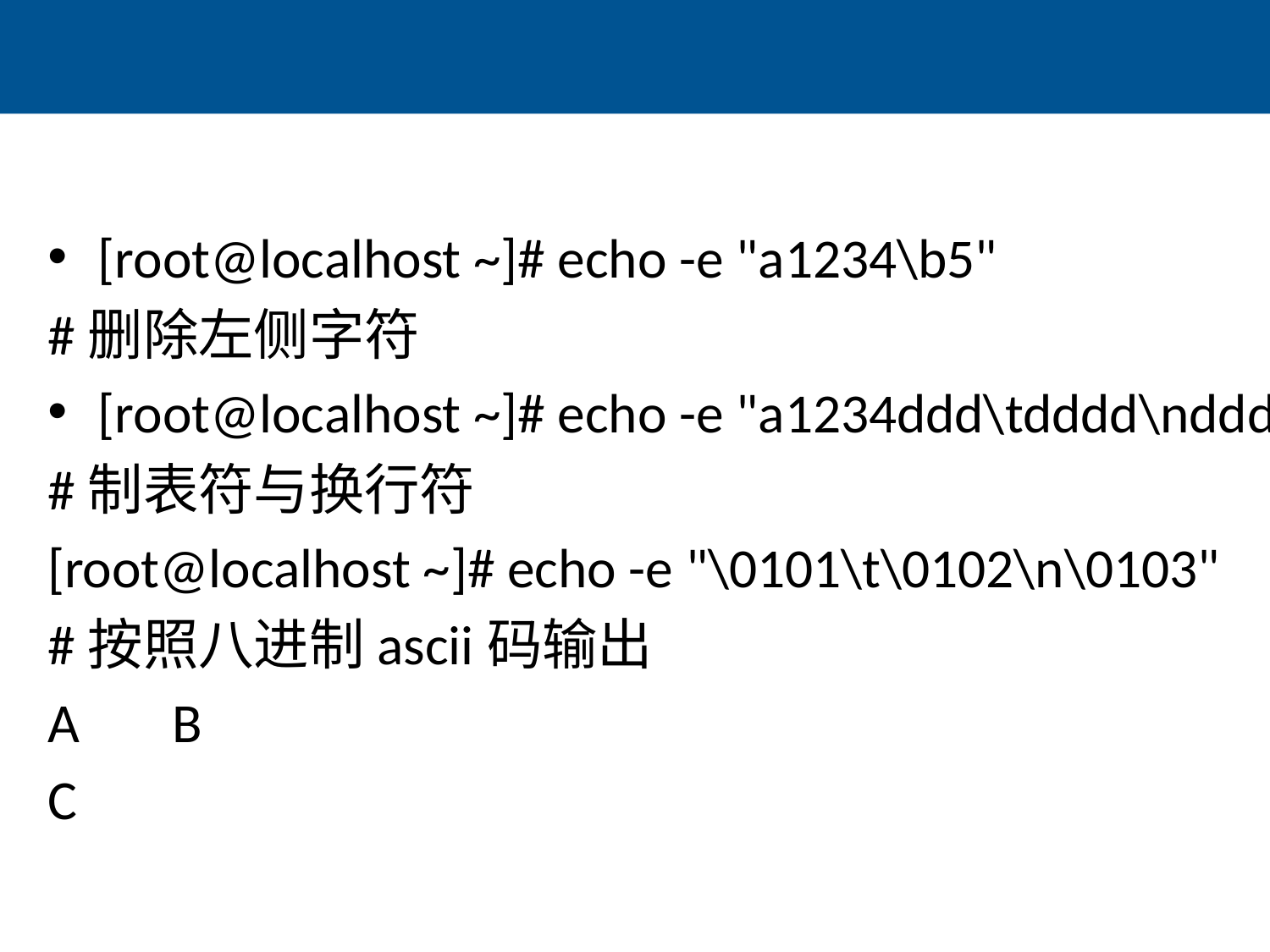

#
[root@localhost ~]# echo -e "a1234\b5"
#删除左侧字符
[root@localhost ~]# echo -e "a1234ddd\tdddd\ndddd5"
#制表符与换行符
[root@localhost ~]# echo -e "\0101\t\0102\n\0103"
#按照八进制ascii码输出
A	B
C